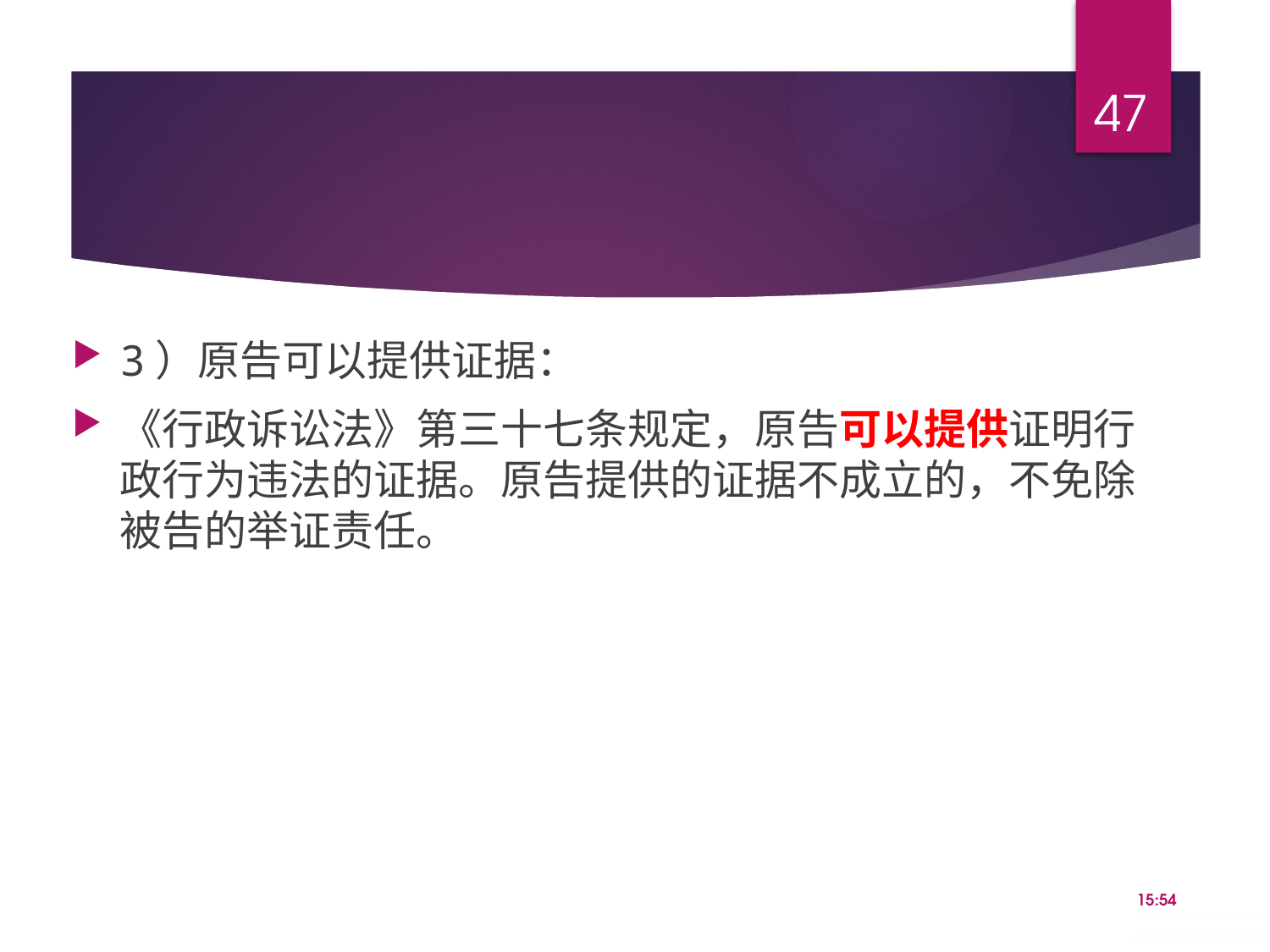

47
#
3）原告可以提供证据：
《行政诉讼法》第三十七条规定，原告可以提供证明行政行为违法的证据。原告提供的证据不成立的，不免除被告的举证责任。

15:54